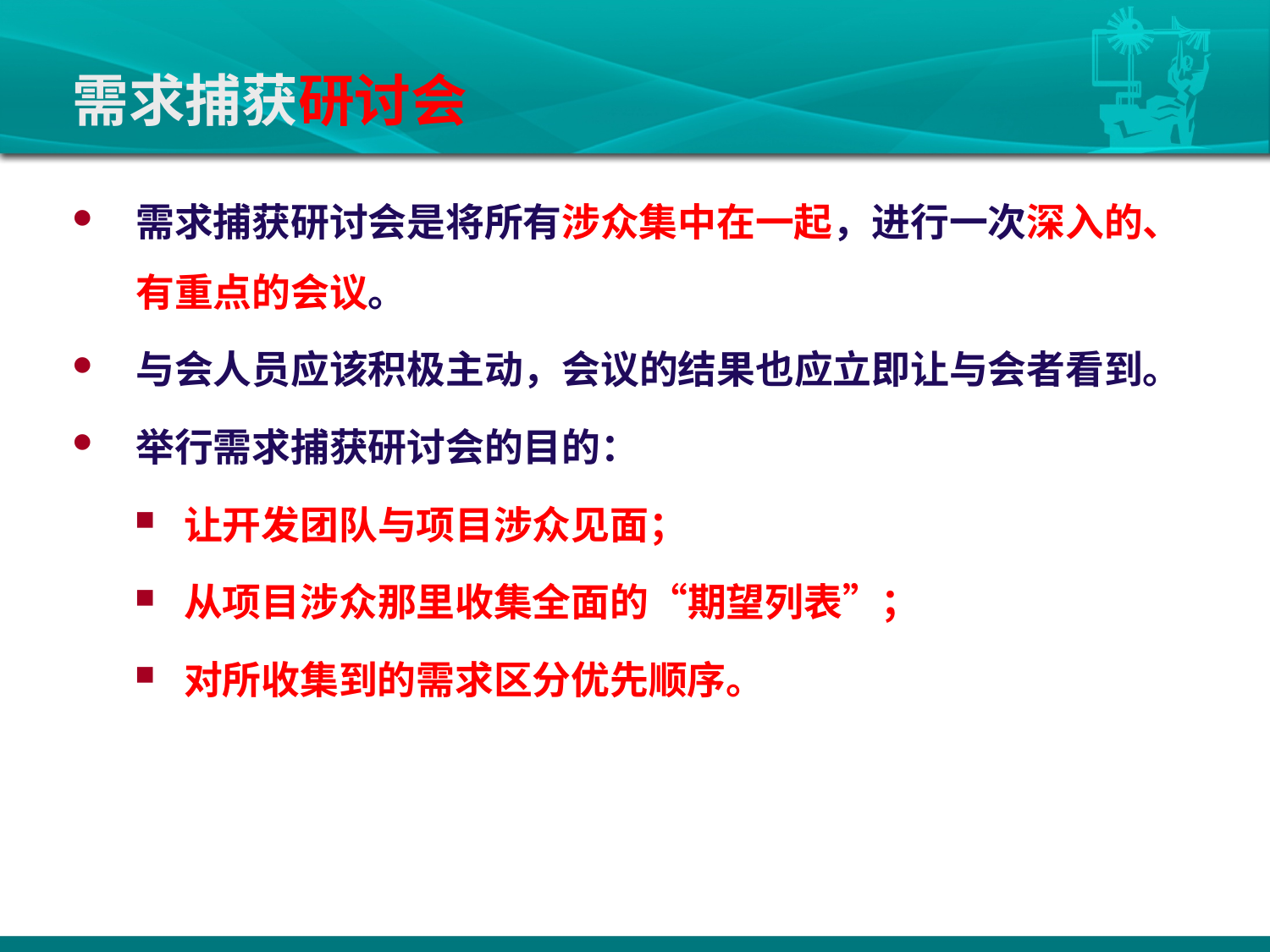

# 需求捕获研讨会
需求捕获研讨会是将所有涉众集中在一起，进行一次深入的、有重点的会议。
与会人员应该积极主动，会议的结果也应立即让与会者看到。
举行需求捕获研讨会的目的：
让开发团队与项目涉众见面；
从项目涉众那里收集全面的“期望列表”；
对所收集到的需求区分优先顺序。